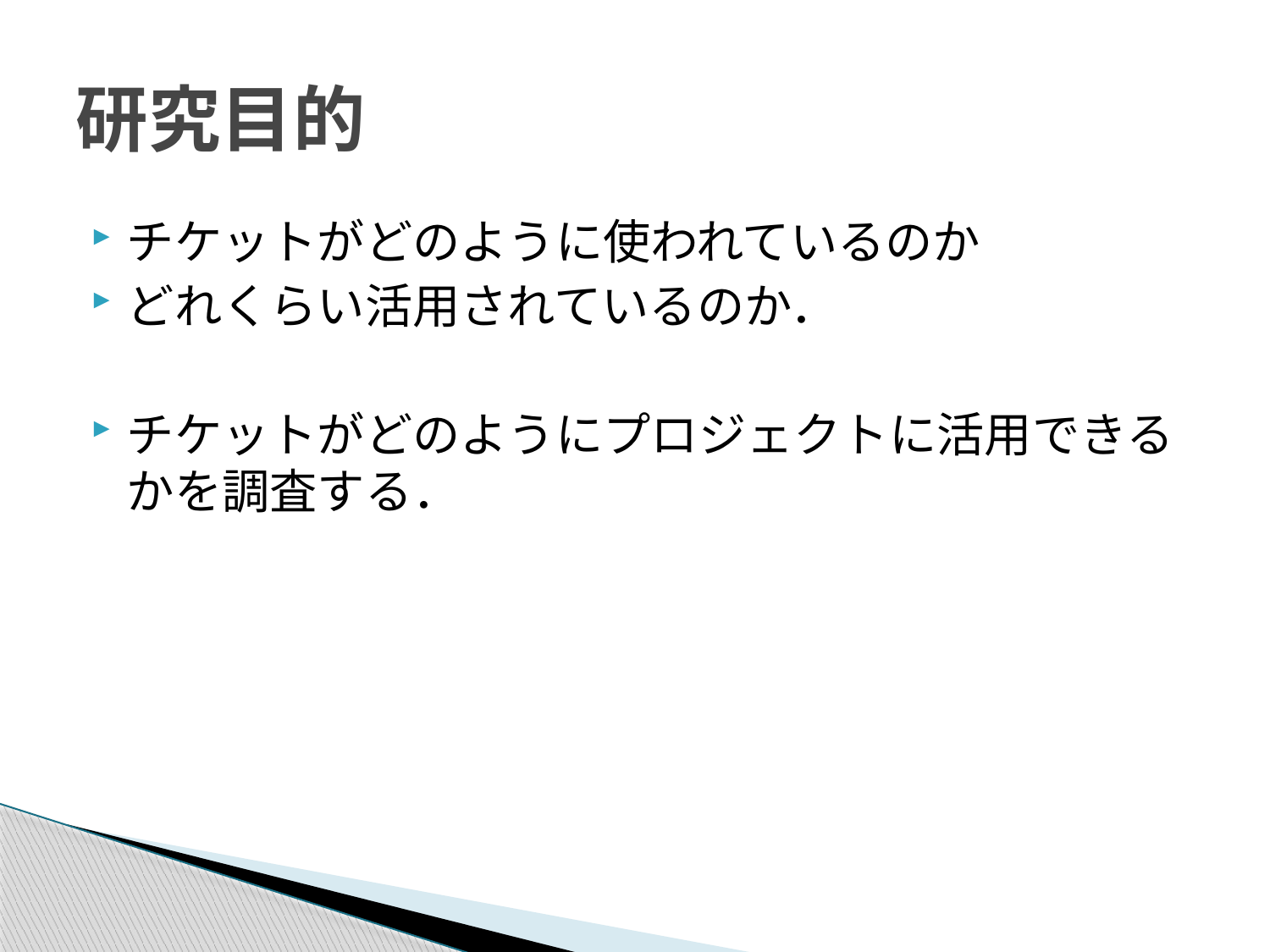

# 研究目的
チケットがどのように使われているのか
どれくらい活用されているのか．

チケットがどのようにプロジェクトに活用できるかを調査する．